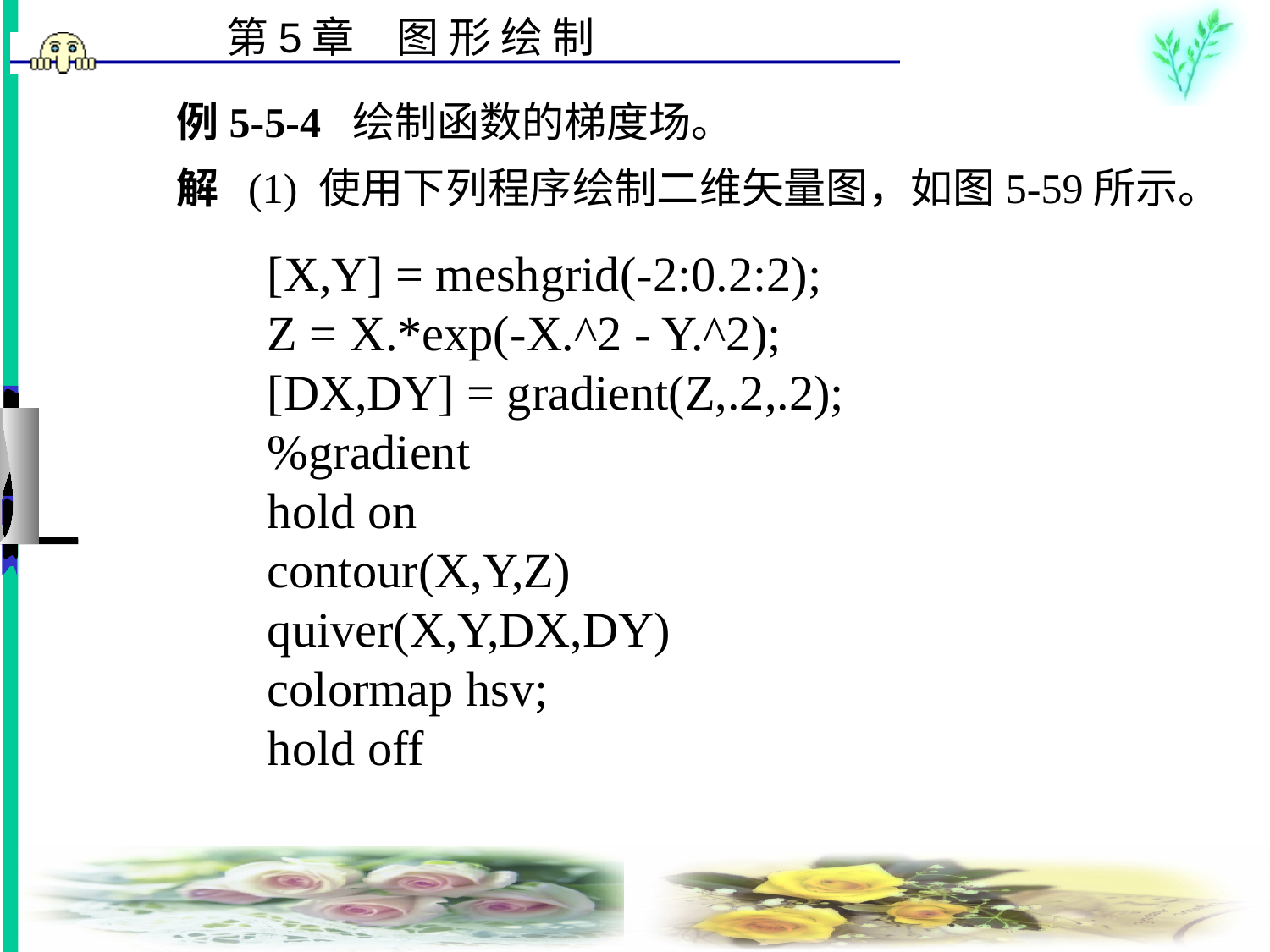

# 例5-5-4  绘制函数的梯度场。 　　解  (1) 使用下列程序绘制二维矢量图，如图5-59所示。
[X,Y] = meshgrid(-2:0.2:2);
Z = X.*exp(-X.^2 - Y.^2);
[DX,DY] = gradient(Z,.2,.2); %gradient
hold on
contour(X,Y,Z)
quiver(X,Y,DX,DY)
colormap hsv;
hold off